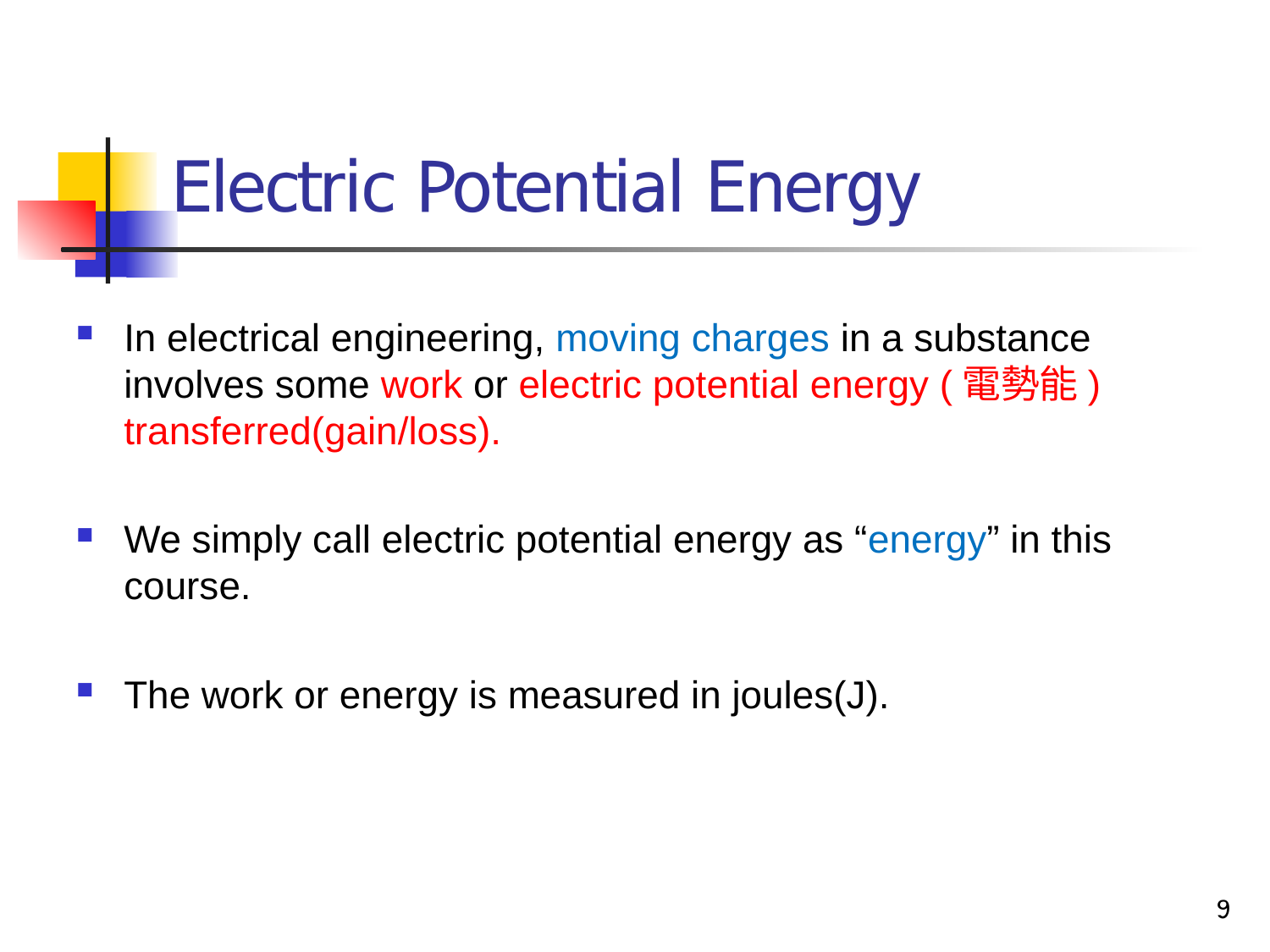

# Electric Potential Energy
In electrical engineering, moving charges in a substance involves some work or electric potential energy (電勢能) transferred(gain/loss).

We simply call electric potential energy as “energy” in this course.

The work or energy is measured in joules(J).

9